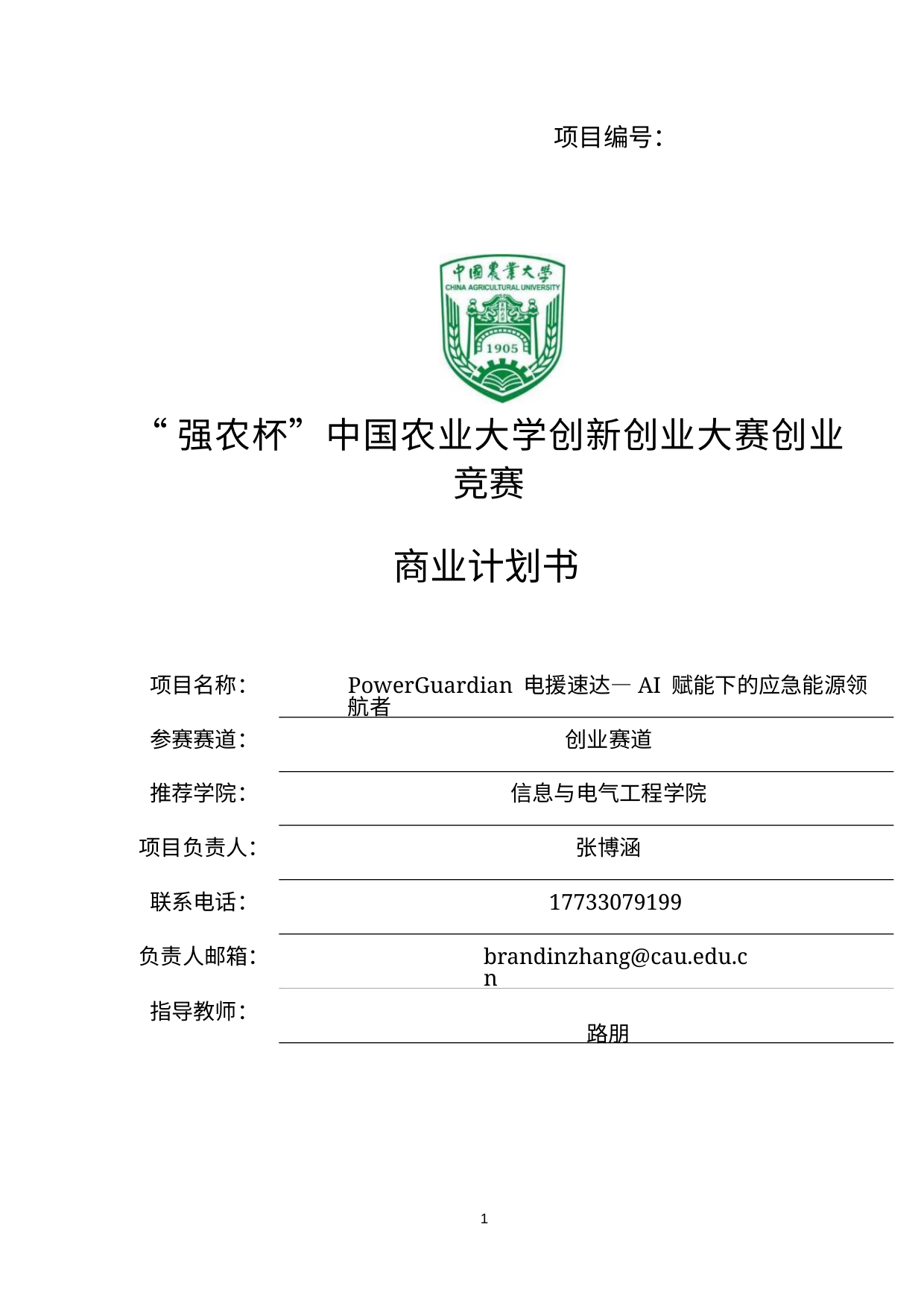

项目编号：

“强农杯”中国农业大学创新创业大赛创业
竞赛
商业计划书
项目名称：
参赛赛道：
推荐学院：
项目负责人：
联系电话：
负责人邮箱：
指导教师：
PowerGuardian 电援速达—AI 赋能下的应急能源领航者

创业赛道
信息与电气工程学院
张博涵

17733079199

brandinzhang@cau.edu.cn
路朋

1